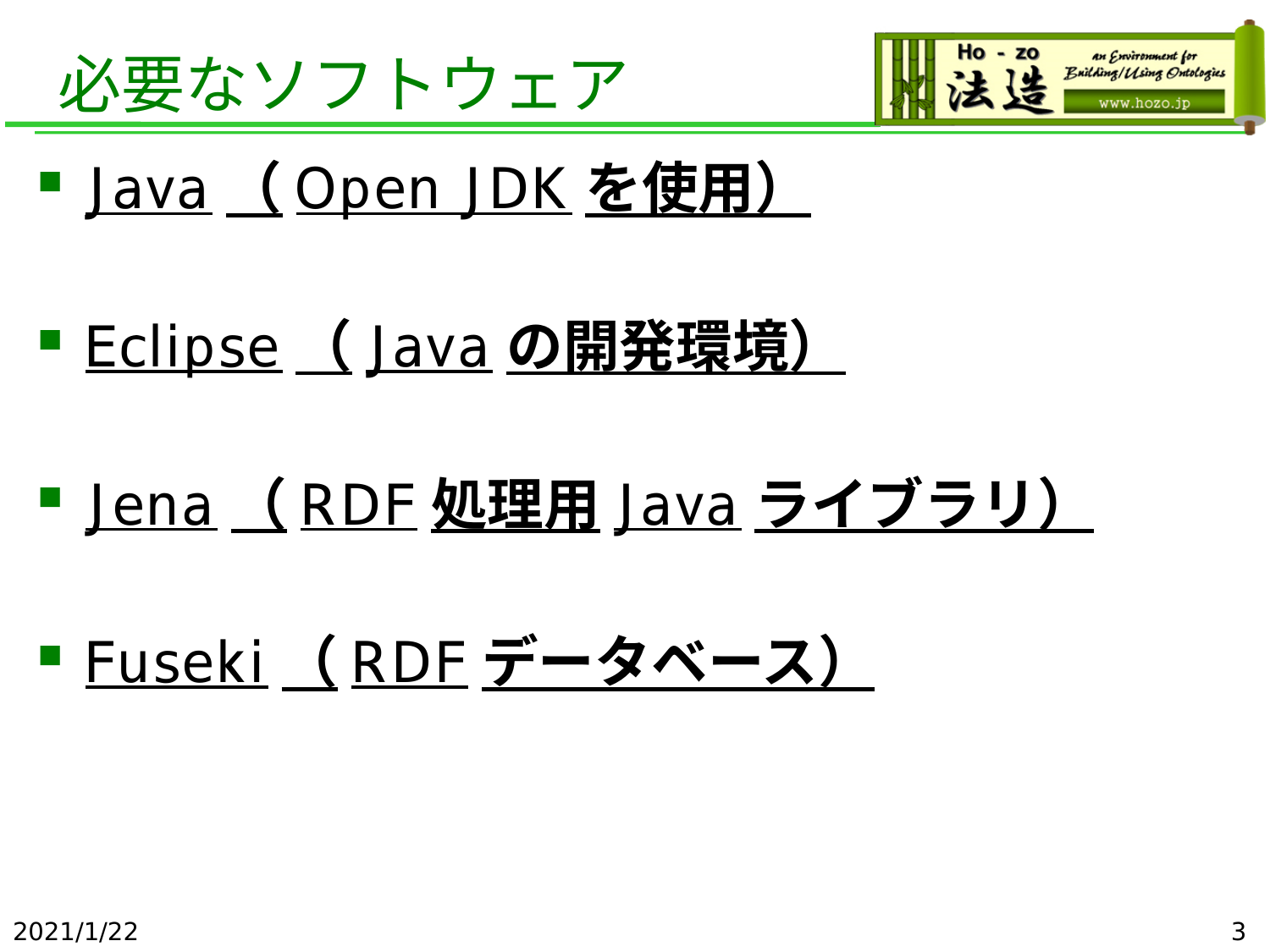

# 必要なソフトウェア
Java（Open JDKを使用）

Eclipse（Javaの開発環境）

Jena（RDF処理用Javaライブラリ）

Fuseki（RDFデータベース）

2021/1/22
3